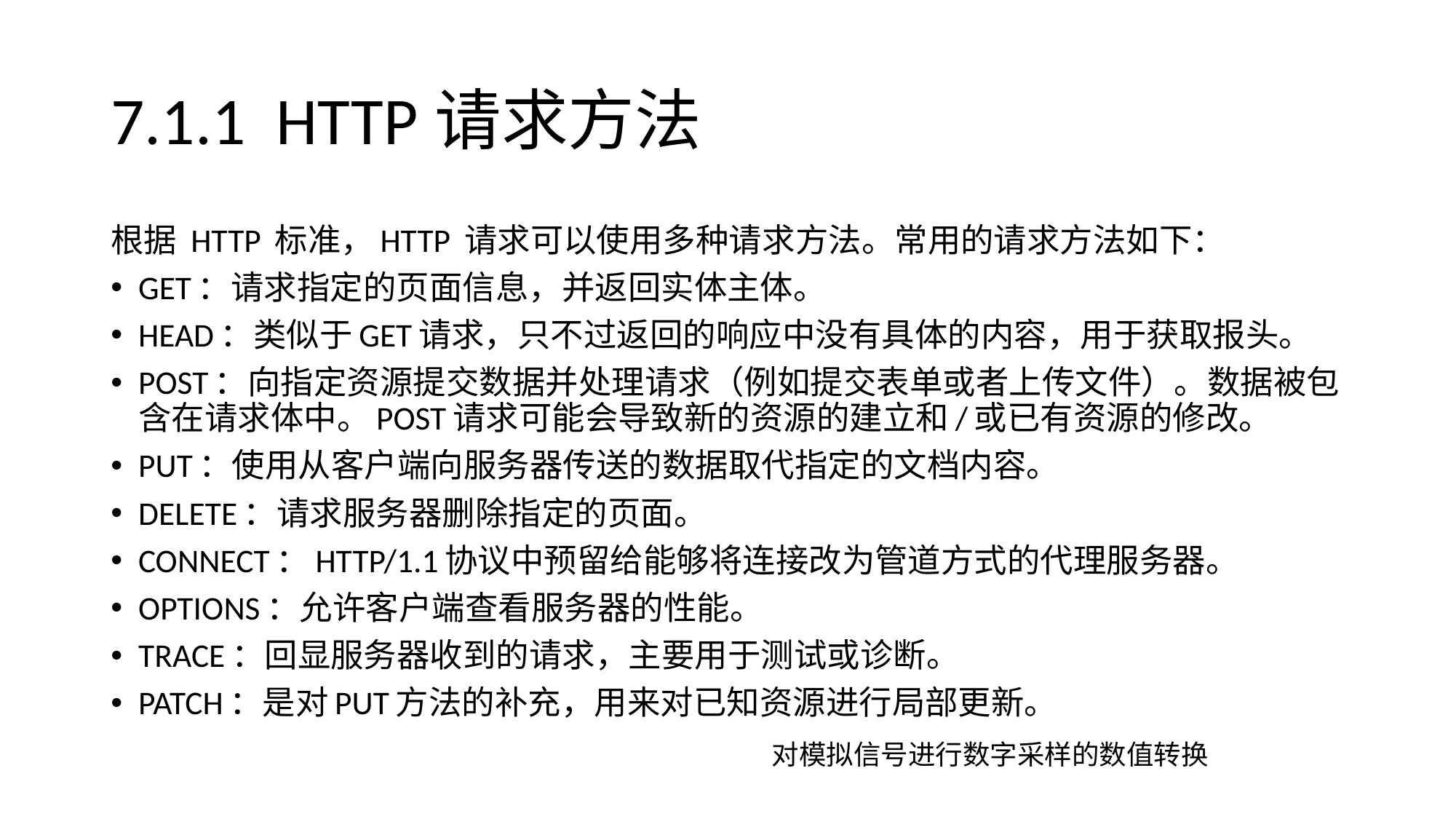

# 7.1.1  HTTP请求方法
根据 HTTP 标准，HTTP 请求可以使用多种请求方法。常用的请求方法如下：
GET：请求指定的页面信息，并返回实体主体。
HEAD：类似于GET请求，只不过返回的响应中没有具体的内容，用于获取报头。
POST：向指定资源提交数据并处理请求（例如提交表单或者上传文件）。数据被包含在请求体中。POST请求可能会导致新的资源的建立和/或已有资源的修改。
PUT：使用从客户端向服务器传送的数据取代指定的文档内容。
DELETE：请求服务器删除指定的页面。
CONNECT：HTTP/1.1协议中预留给能够将连接改为管道方式的代理服务器。
OPTIONS：允许客户端查看服务器的性能。
TRACE：回显服务器收到的请求，主要用于测试或诊断。
PATCH：是对PUT方法的补充，用来对已知资源进行局部更新。
对模拟信号进行数字采样的数值转换